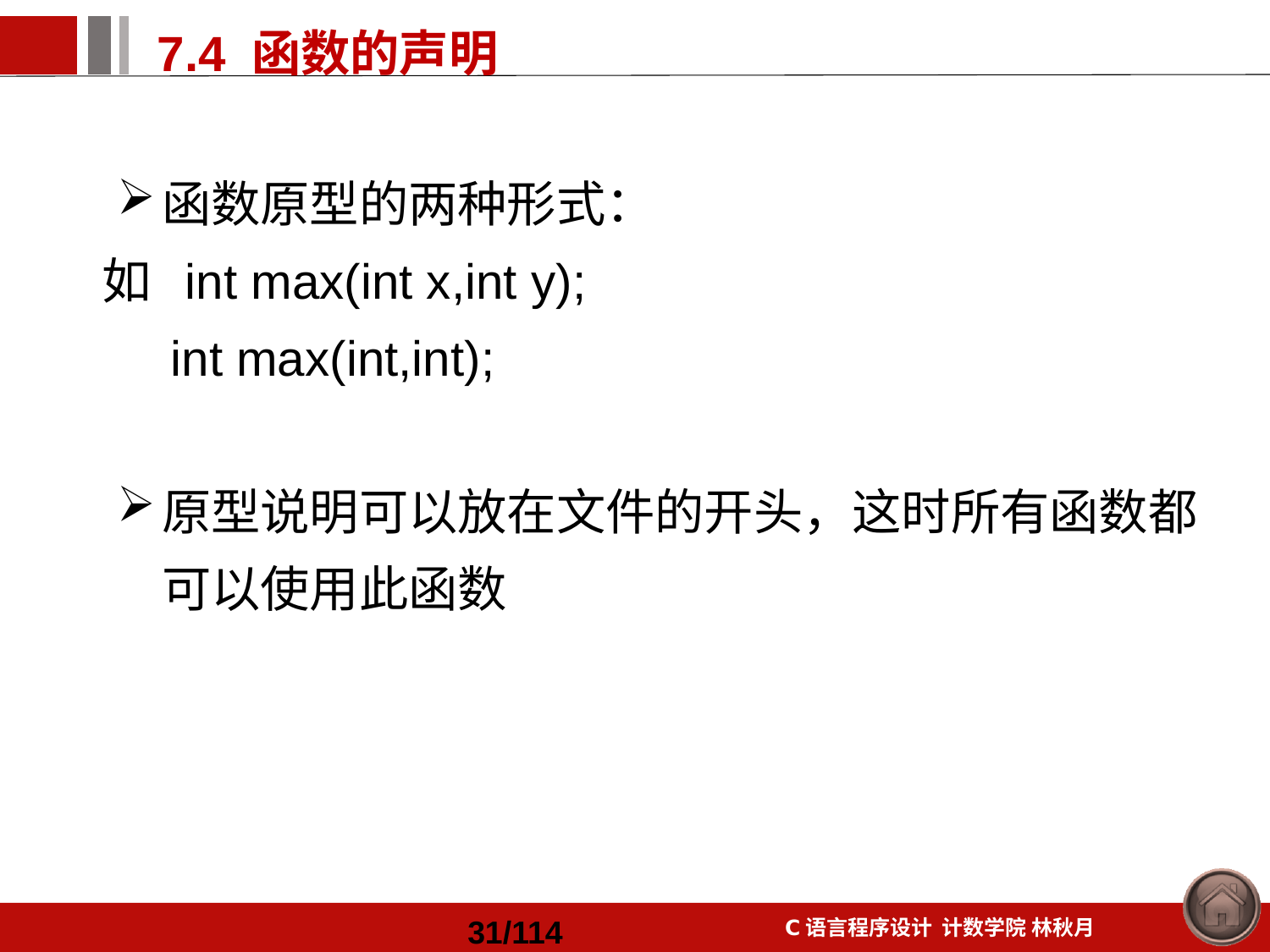

函数原型的两种形式：
如  int max(int x,int y);
     int max(int,int);

原型说明可以放在文件的开头，这时所有函数都可以使用此函数